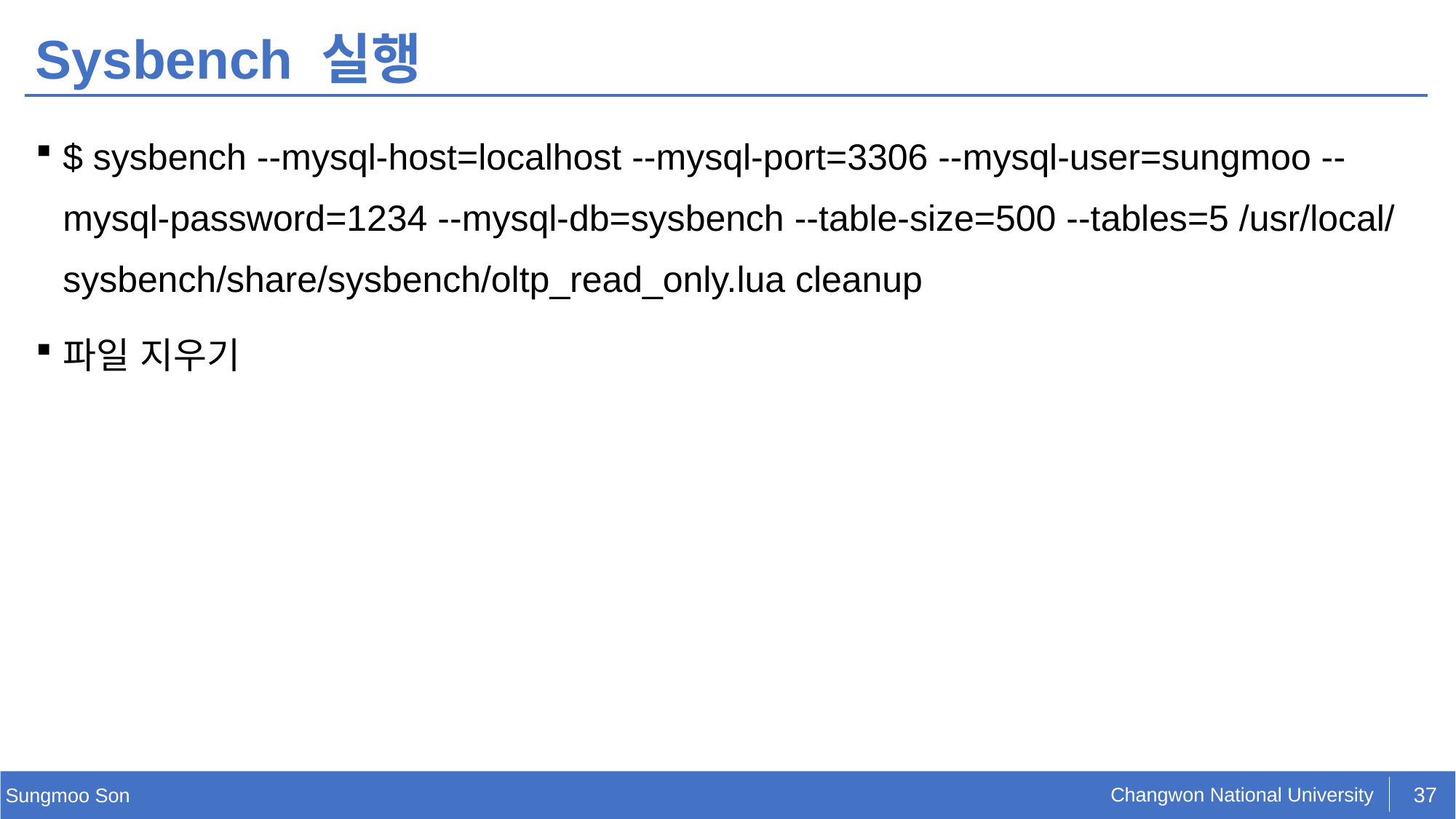

# Sysbench 실행
$ sysbench --mysql-host=localhost --mysql-port=3306 --mysql-user=sungmoo --mysql-password=1234 --mysql-db=sysbench --table-size=500 --tables=5 /usr/local/sysbench/share/sysbench/oltp_read_only.lua cleanup
파일 지우기

37